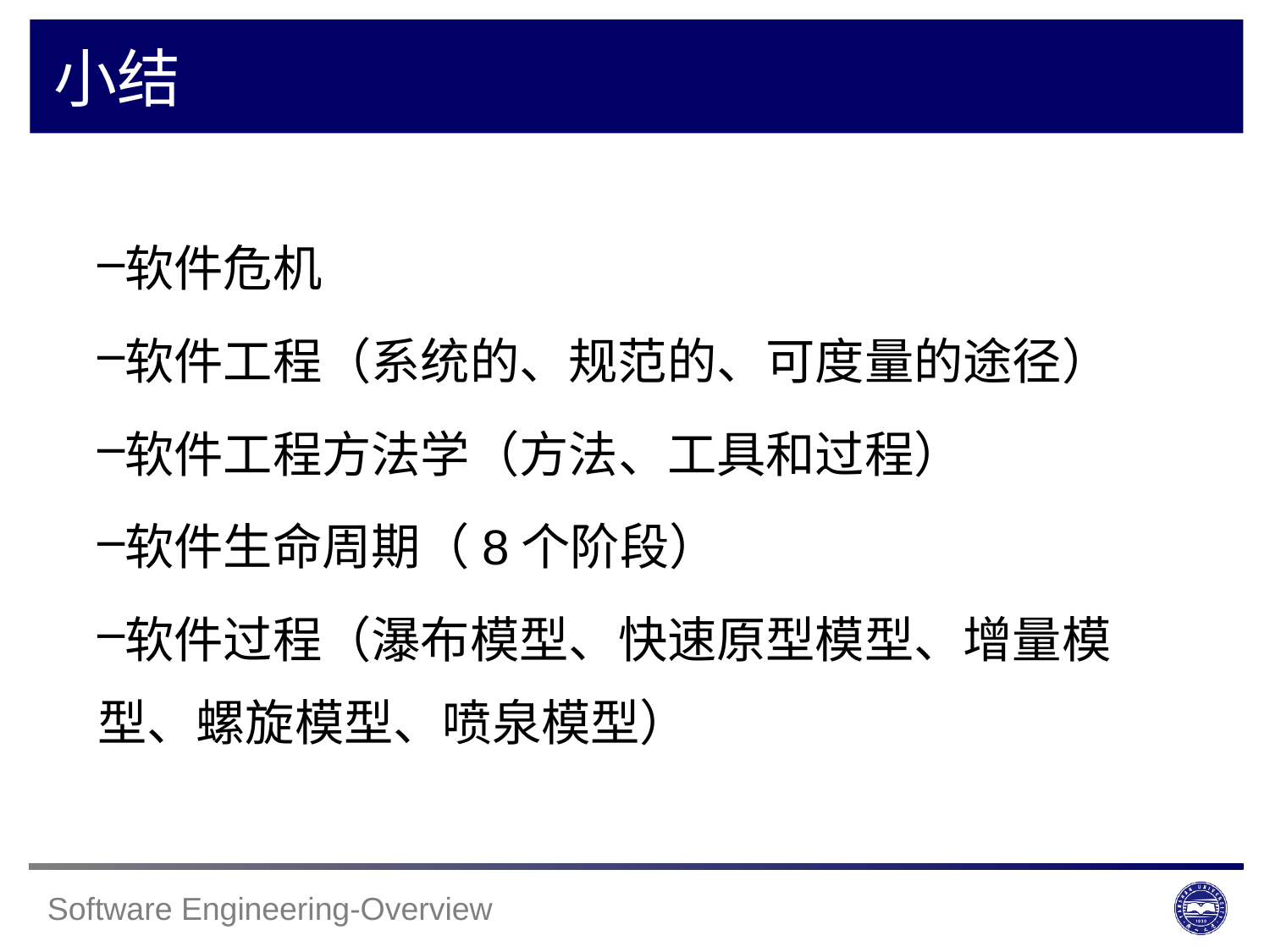

小结
软件危机
软件工程（系统的、规范的、可度量的途径）
软件工程方法学（方法、工具和过程）
软件生命周期（8个阶段）
软件过程（瀑布模型、快速原型模型、增量模型、螺旋模型、喷泉模型）